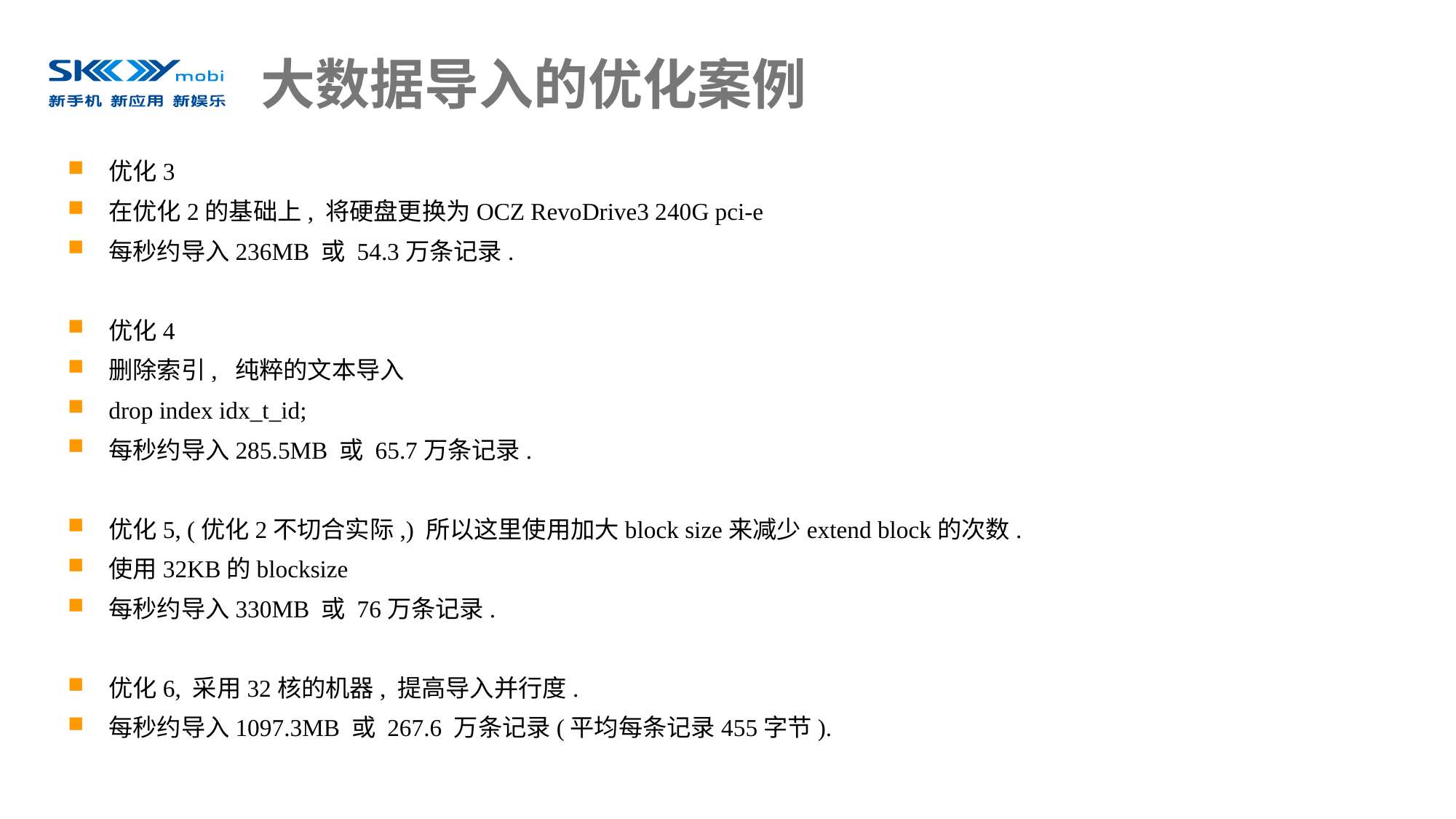

# 大数据导入的优化案例
优化3
在优化2的基础上, 将硬盘更换为OCZ RevoDrive3 240G pci-e
每秒约导入236MB 或 54.3万条记录.

优化4
删除索引,  纯粹的文本导入
drop index idx_t_id;
每秒约导入285.5MB 或 65.7万条记录.

优化5, (优化2不切合实际,) 所以这里使用加大block size来减少extend block的次数.
使用32KB的blocksize
每秒约导入330MB 或 76万条记录.

优化6, 采用32核的机器, 提高导入并行度.
每秒约导入1097.3MB 或 267.6 万条记录(平均每条记录455字节).